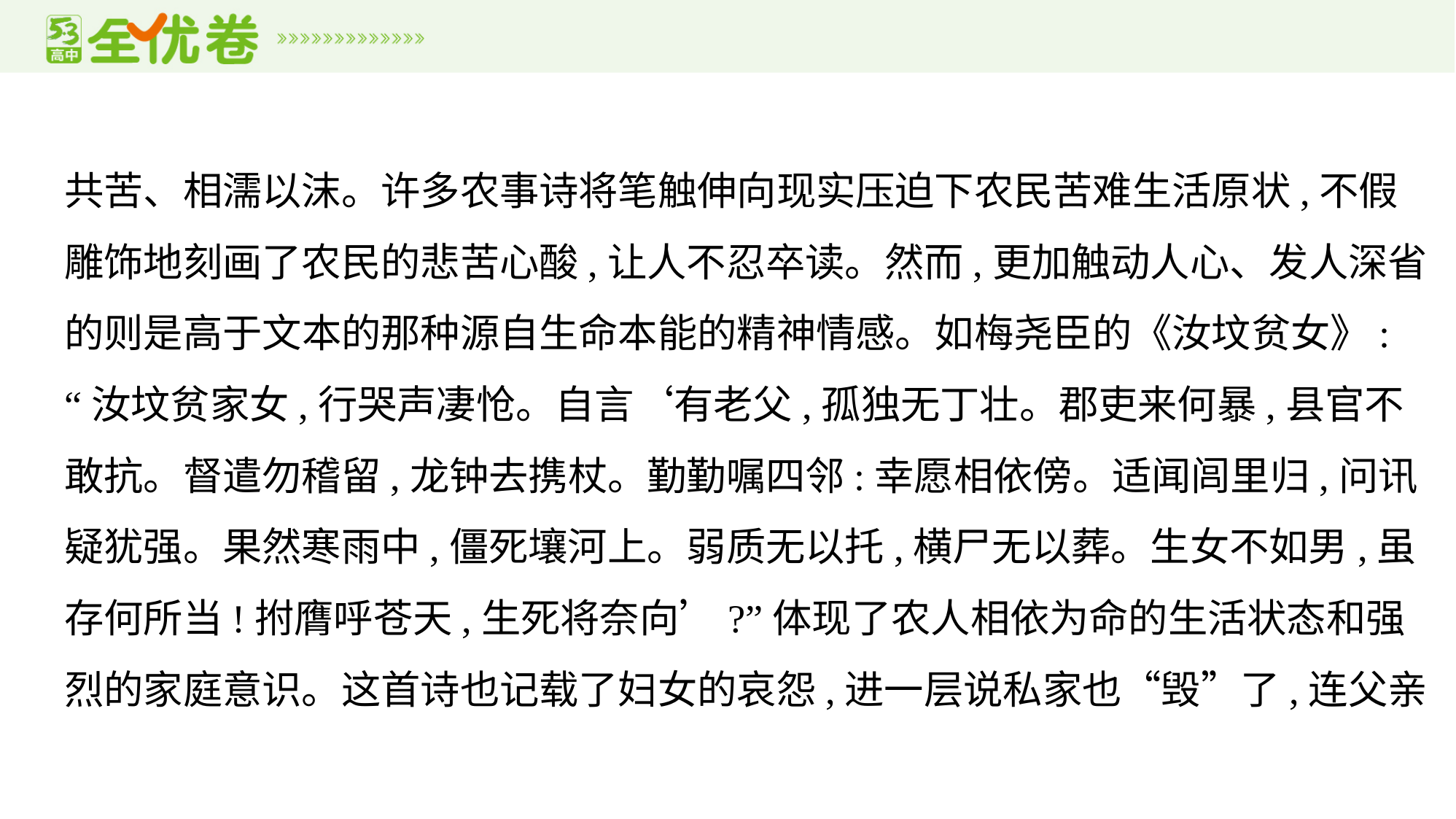

共苦、相濡以沫。许多农事诗将笔触伸向现实压迫下农民苦难生活原状,不假
雕饰地刻画了农民的悲苦心酸,让人不忍卒读。然而,更加触动人心、发人深省
的则是高于文本的那种源自生命本能的精神情感。如梅尧臣的《汝坟贫女》:
“汝坟贫家女,行哭声凄怆。自言‘有老父,孤独无丁壮。郡吏来何暴,县官不
敢抗。督遣勿稽留,龙钟去携杖。勤勤嘱四邻:幸愿相依傍。适闻闾里归,问讯
疑犹强。果然寒雨中,僵死壤河上。弱质无以托,横尸无以葬。生女不如男,虽
存何所当!拊膺呼苍天,生死将奈向’?”体现了农人相依为命的生活状态和强
烈的家庭意识。这首诗也记载了妇女的哀怨,进一层说私家也“毁”了,连父亲